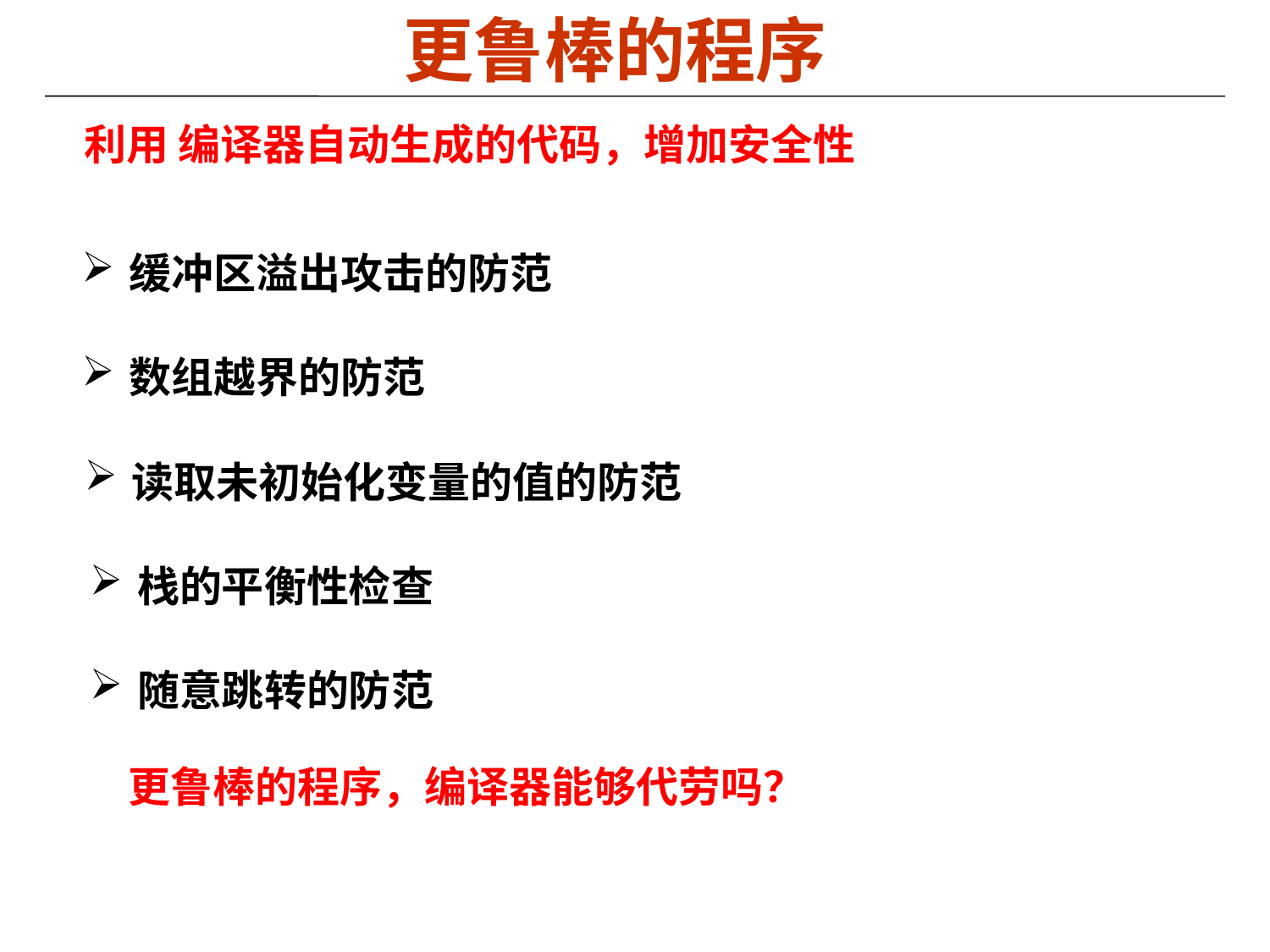

更鲁棒的程序
利用 编译器自动生成的代码，增加安全性
缓冲区溢出攻击的防范
数组越界的防范
读取未初始化变量的值的防范
栈的平衡性检查
随意跳转的防范
更鲁棒的程序，编译器能够代劳吗？